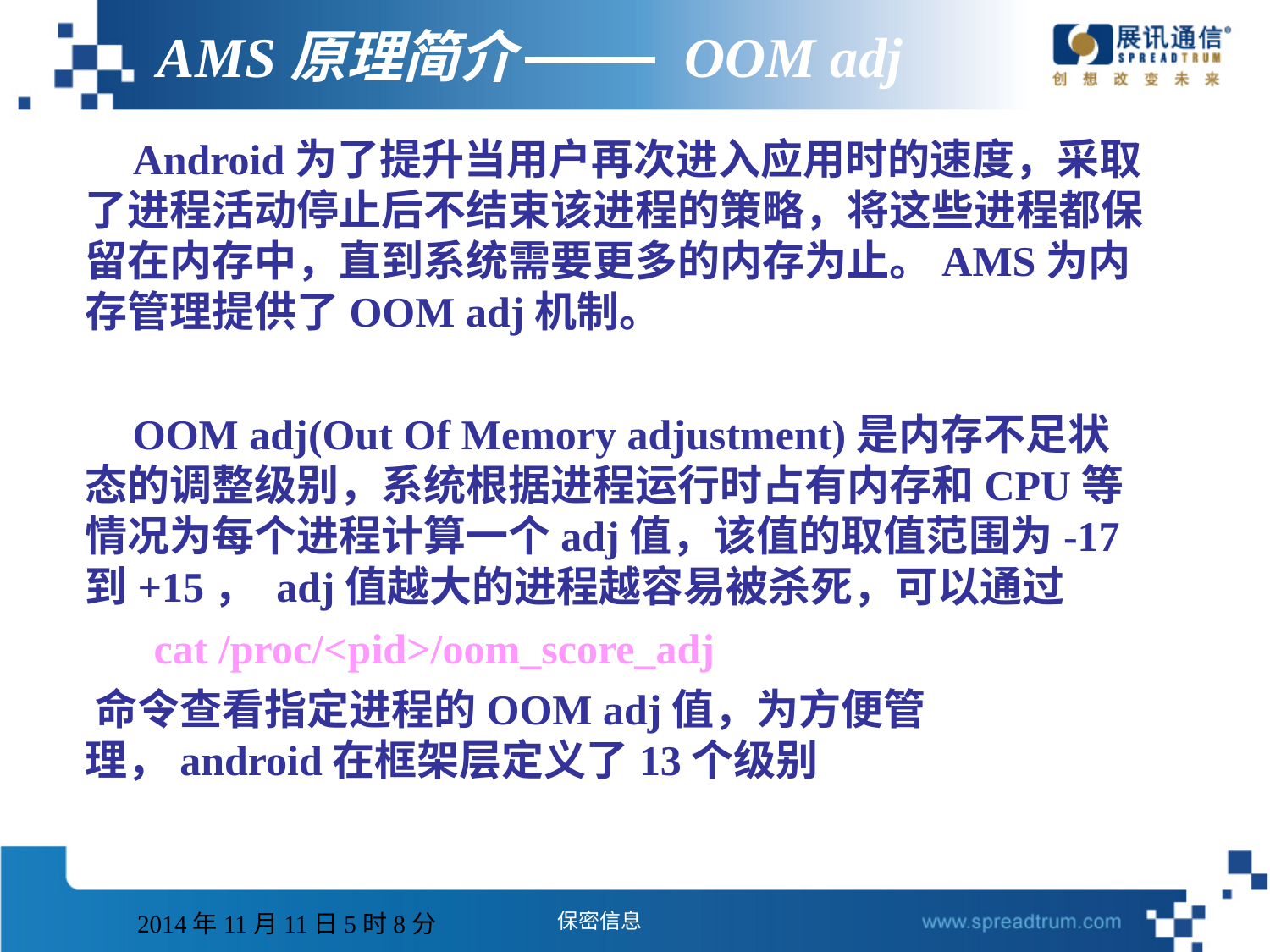

# AMS原理简介            OOM adj
Android为了提升当用户再次进入应用时的速度，采取了进程活动停止后不结束该进程的策略，将这些进程都保留在内存中，直到系统需要更多的内存为止。AMS为内存管理提供了OOM adj机制。

OOM adj(Out Of Memory adjustment)是内存不足状态的调整级别，系统根据进程运行时占有内存和CPU等情况为每个进程计算一个adj值，该值的取值范围为-17到+15， adj值越大的进程越容易被杀死，可以通过
           cat /proc/<pid>/oom_score_adj
     命令查看指定进程的OOM adj值，为方便管理，android在框架层定义了13个级别
2014年11月11日5时8分